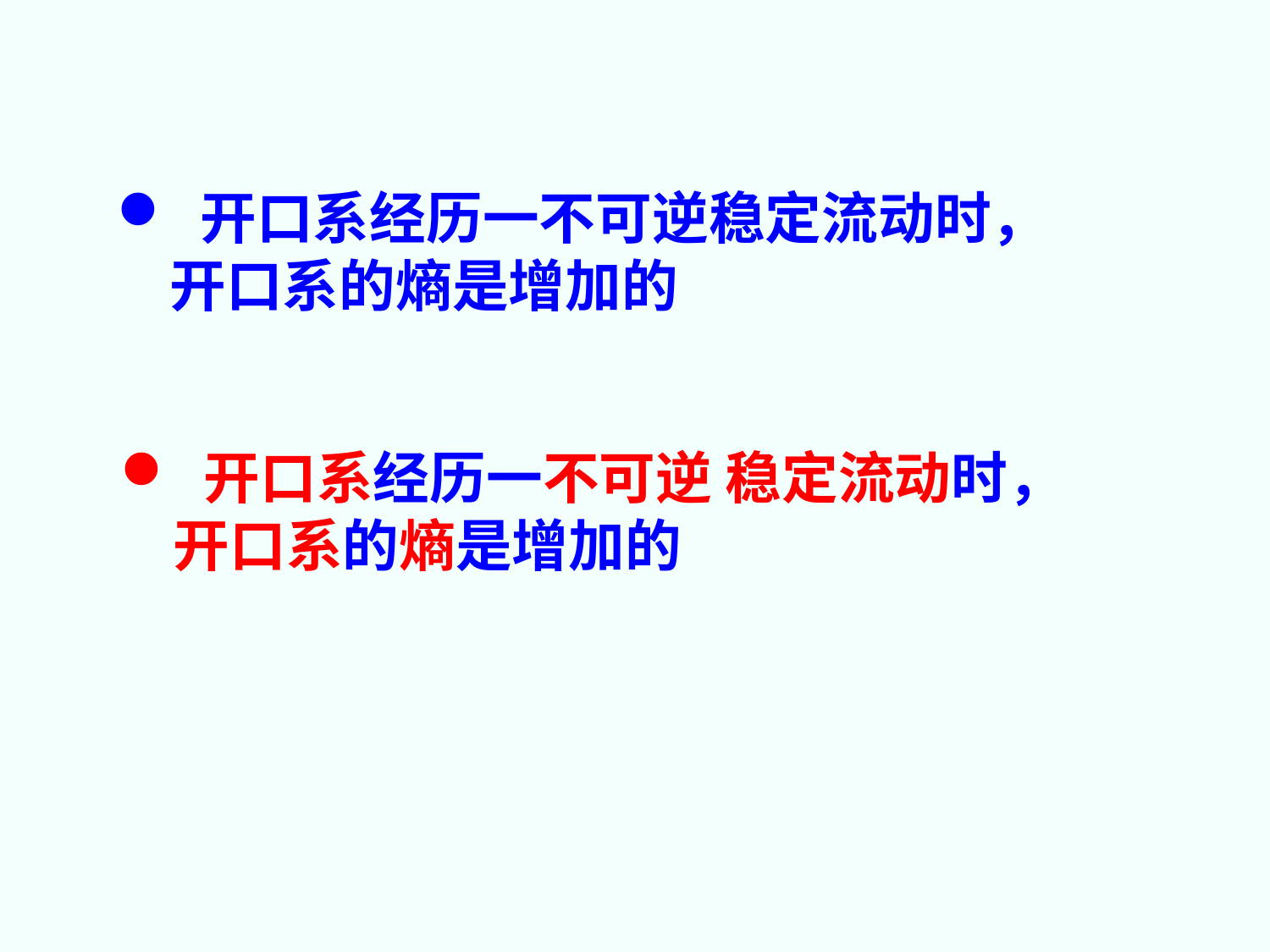

开口系经历一不可逆稳定流动时，
   开口系的熵是增加的
 开口系经历一不可逆 稳定流动时，
   开口系的熵是增加的